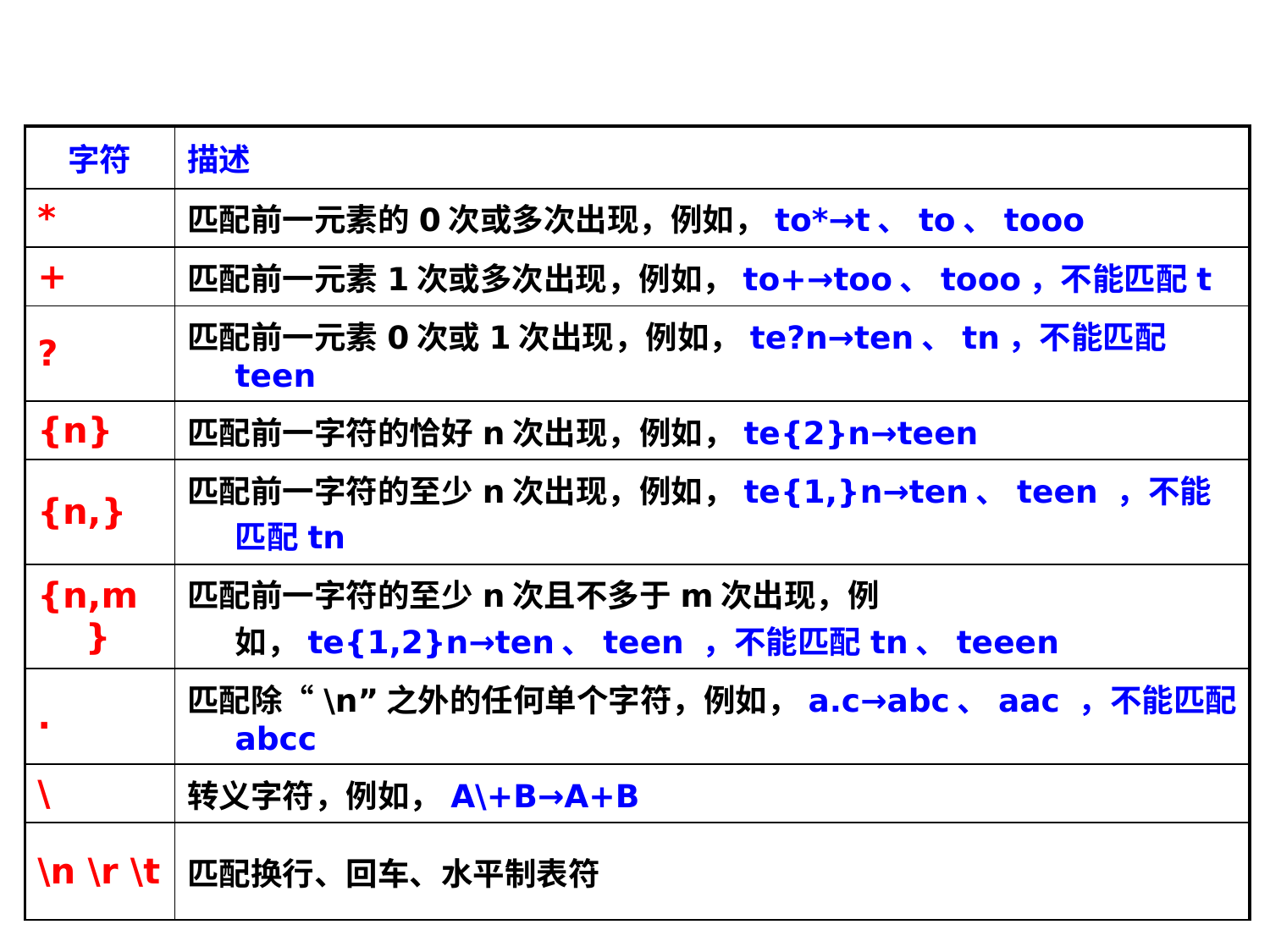

| 字符 | 描述 |
| --- | --- |
| \* | 匹配前一元素的0次或多次出现，例如，to\*→t、to、tooo |
| + | 匹配前一元素1次或多次出现，例如，to+→too、tooo，不能匹配t |
| ? | 匹配前一元素0次或1次出现，例如，te?n→ten、tn，不能匹配teen |
| {n} | 匹配前一字符的恰好n次出现，例如，te{2}n→teen |
| {n,} | 匹配前一字符的至少n次出现，例如，te{1,}n→ten、teen ，不能匹配tn |
| {n,m} | 匹配前一字符的至少n次且不多于m次出现，例如，te{1,2}n→ten、teen ，不能匹配tn、teeen |
| . | 匹配除“\n”之外的任何单个字符，例如，a.c→abc、aac ，不能匹配abcc |
| \ | 转义字符，例如，A\+B→A+B |
| \n \r \t | 匹配换行、回车、水平制表符 |